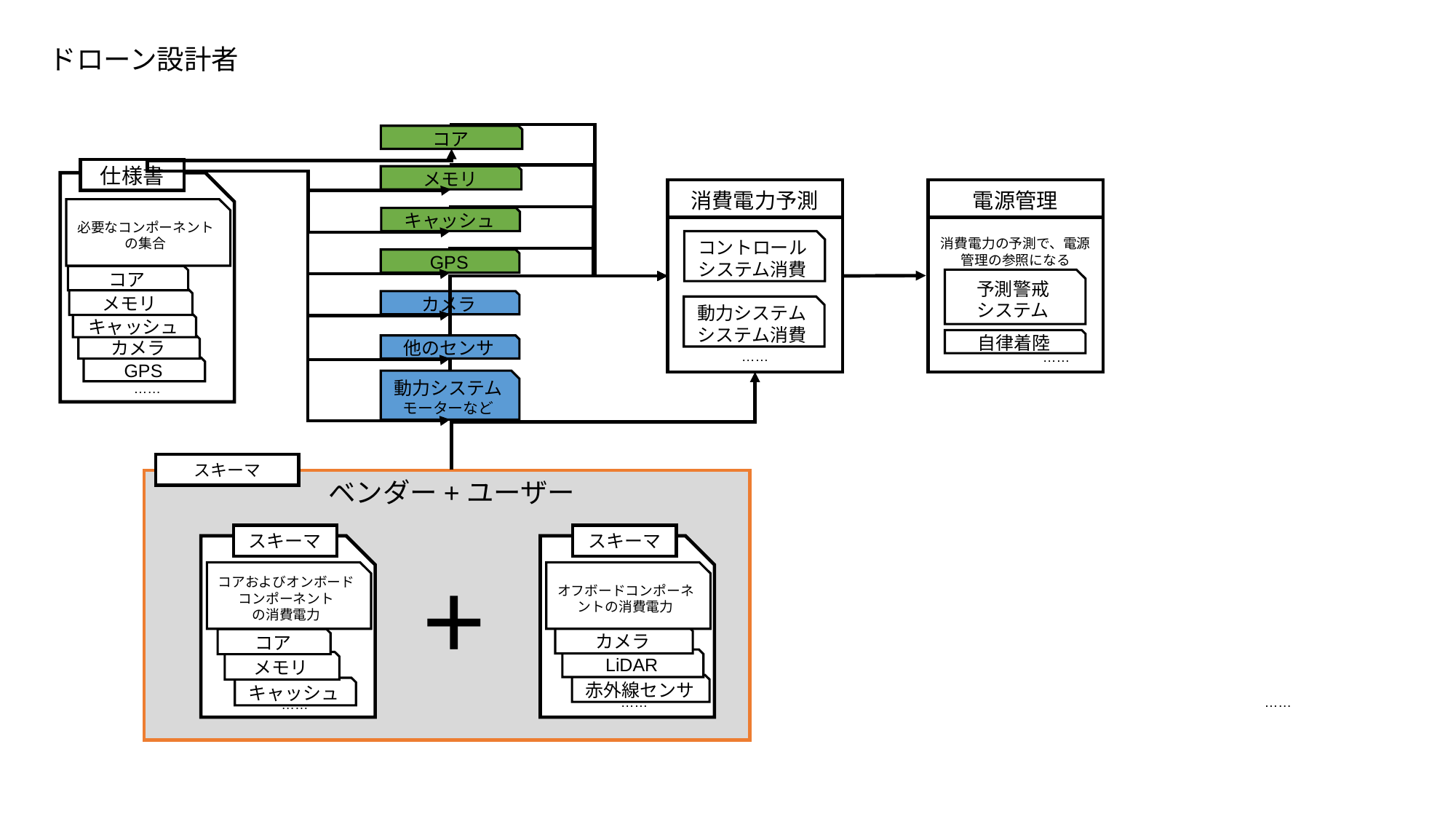

ドローン設計者
コア
仕様書
メモリ

消費電力予測
消費電力の予測で、電源管理の参照になる

電源管理
予測警戒
システム
自律着陸
必要なコンポーネントの集合
キャッシュ
コントロールシステム消費
GPS
コア
メモリ
カメラ
動力システム
システム消費
キャッシュ
カメラ
他のセンサ
……
……
GPS
動力システム
モーターなど
……
スキーマ
ベンダー+ユーザー

スキーマ
スキーマ

+
コアおよびオンボードコンポーネント
の消費電力
オフボードコンポーネントの消費電力
カメラ
コア
LiDAR
メモリ
赤外線センサ
キャッシュ
……
……
……